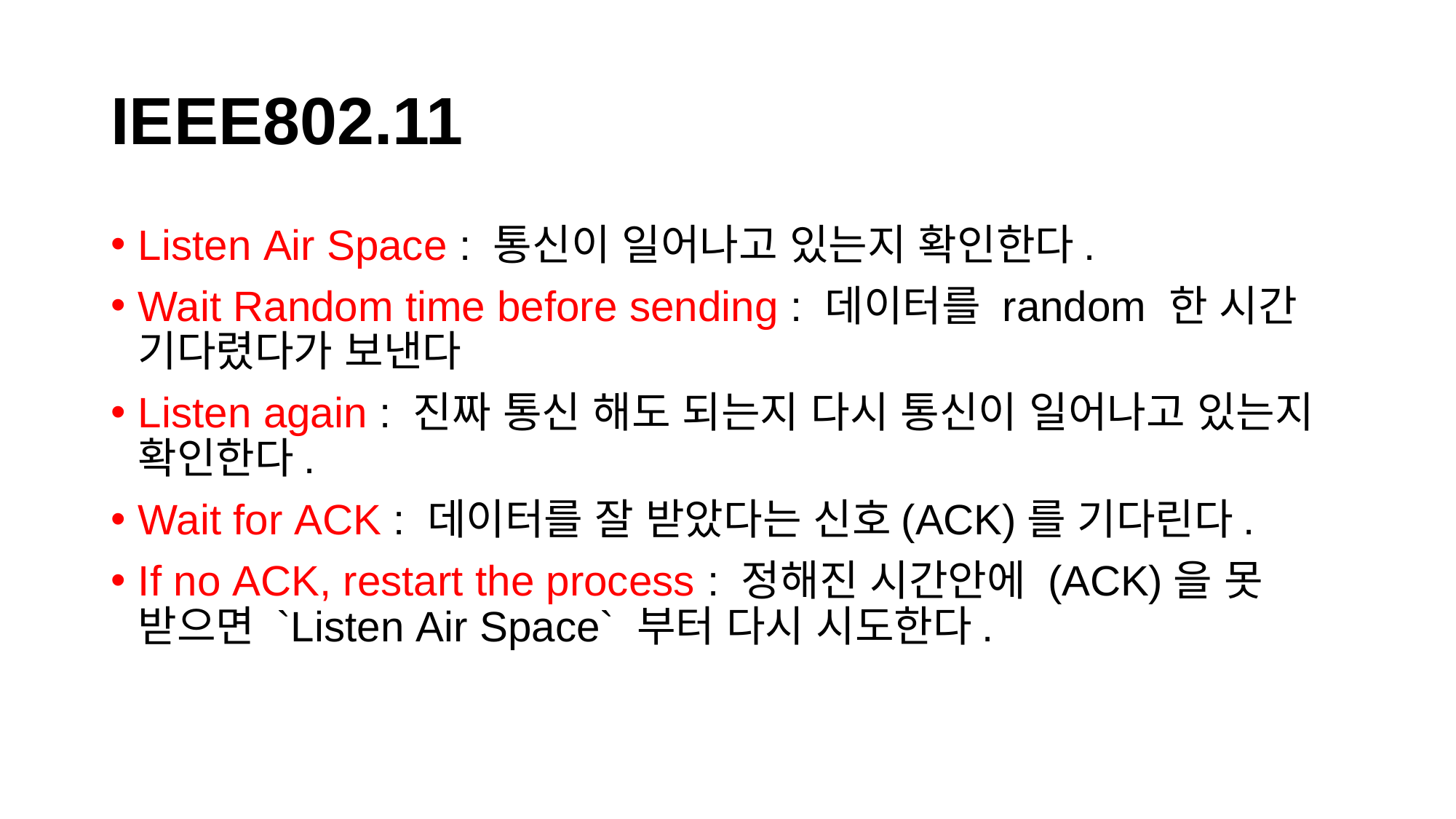

# IEEE802.11
Listen Air Space : 통신이 일어나고 있는지 확인한다.
Wait Random time before sending : 데이터를 random 한 시간 기다렸다가 보낸다
Listen again : 진짜 통신 해도 되는지 다시 통신이 일어나고 있는지 확인한다.
Wait for ACK : 데이터를 잘 받았다는 신호(ACK)를 기다린다.
If no ACK, restart the process : 정해진 시간안에 (ACK)을 못 받으면 `Listen Air Space` 부터 다시 시도한다.